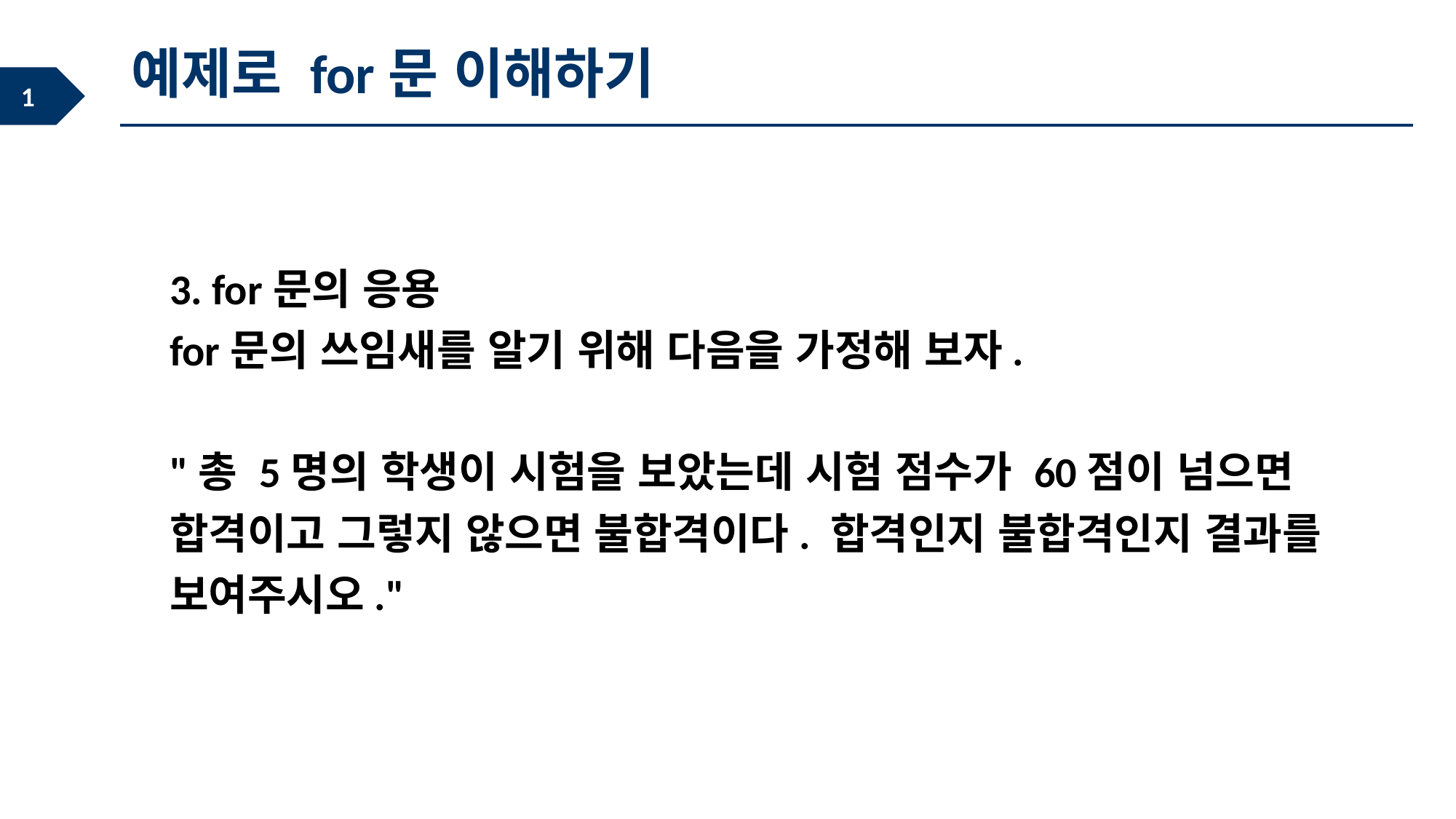

예제로 for문 이해하기
3. for문의 응용
for문의 쓰임새를 알기 위해 다음을 가정해 보자.

"총 5명의 학생이 시험을 보았는데 시험 점수가 60점이 넘으면 합격이고 그렇지 않으면 불합격이다. 합격인지 불합격인지 결과를 보여주시오."